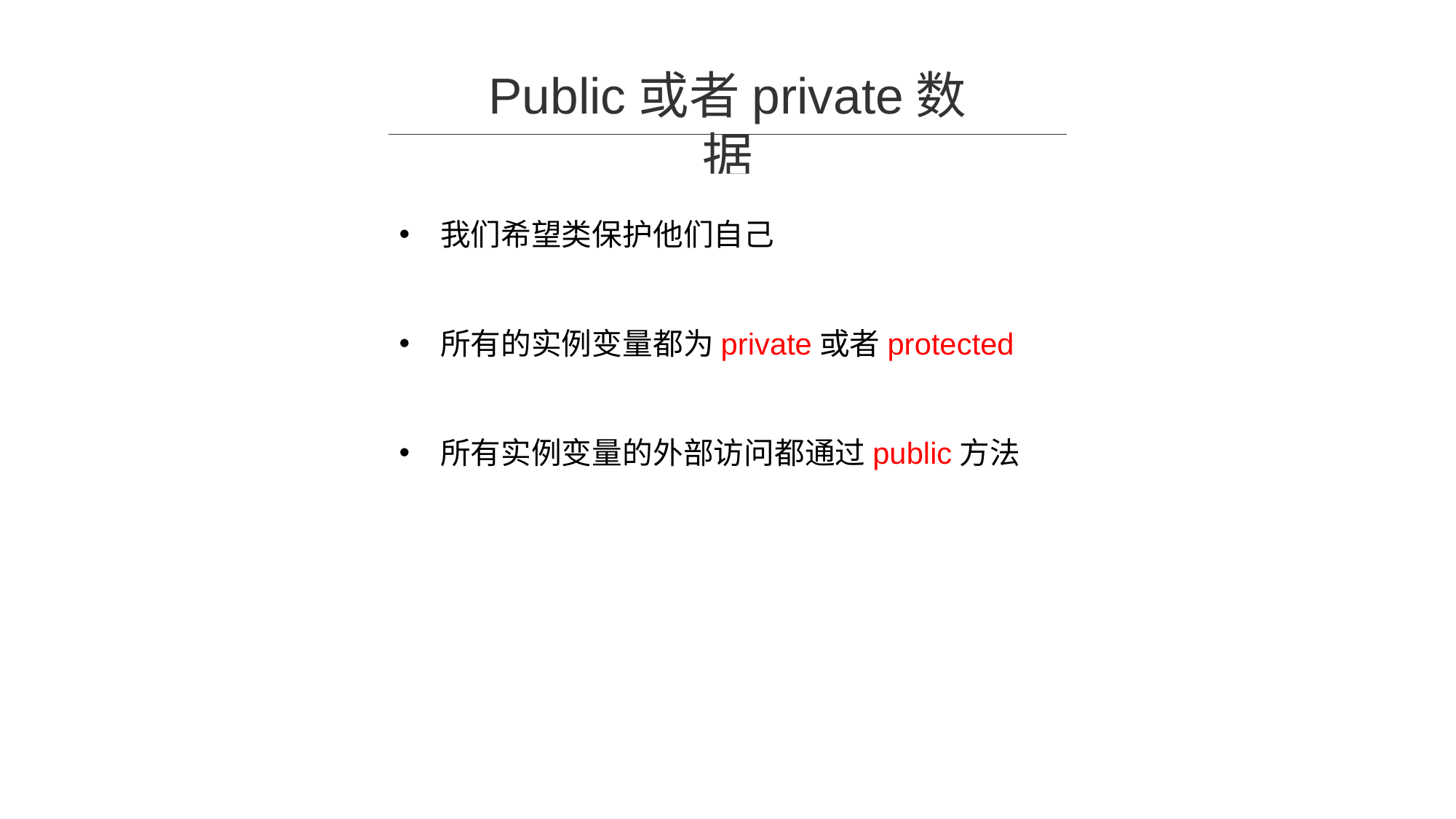

Public或者private数据
我们希望类保护他们自己
所有的实例变量都为private或者protected
所有实例变量的外部访问都通过public方法